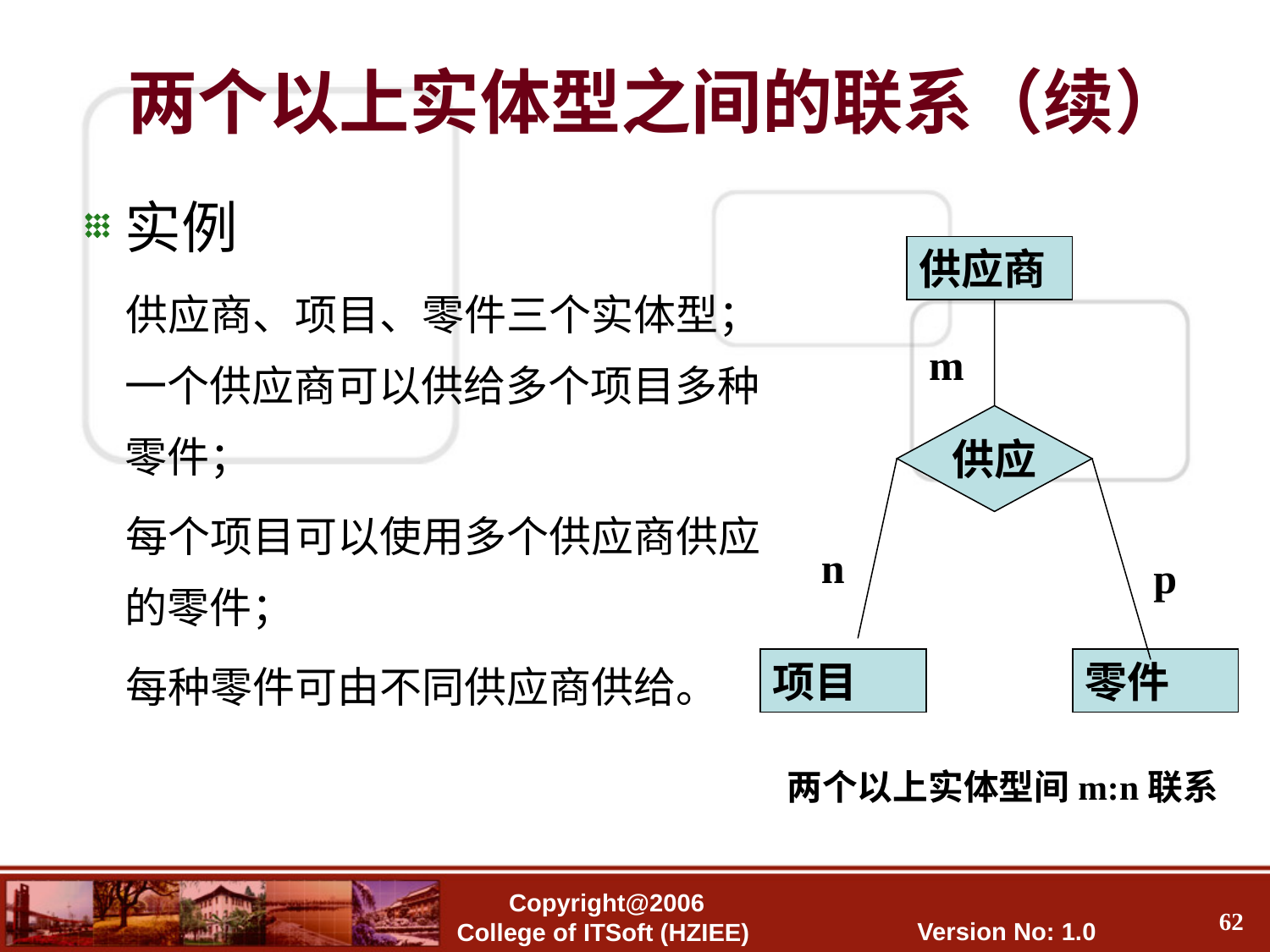

两个以上实体型之间的联系（续）
实例
    供应商、项目、零件三个实体型；一个供应商可以供给多个项目多种零件；
    每个项目可以使用多个供应商供应的零件；
    每种零件可由不同供应商供给。
供应商

m
供应

n
p
项目
零件
两个以上实体型间m:n联系